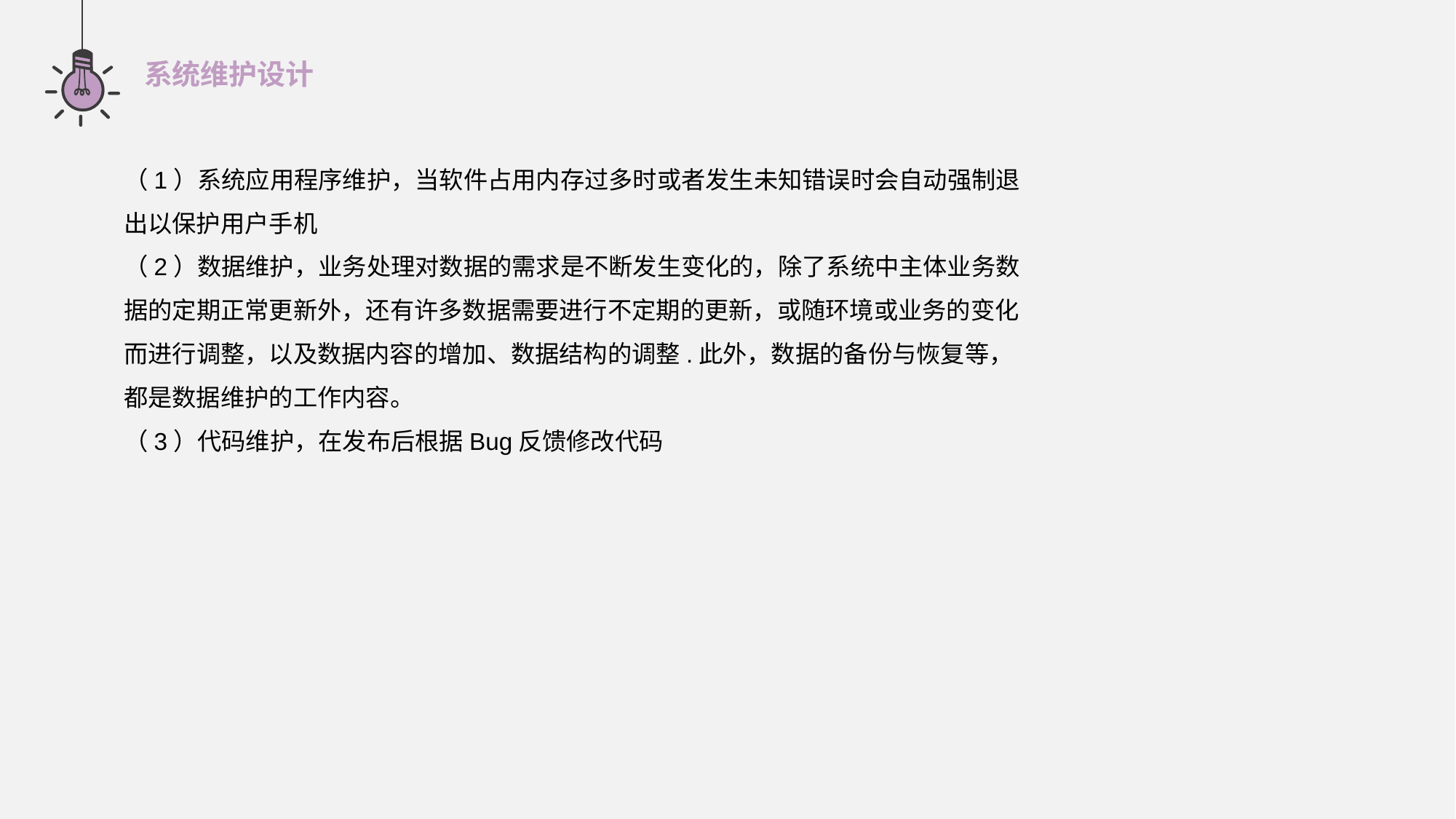

系统维护设计
（1）系统应用程序维护，当软件占用内存过多时或者发生未知错误时会自动强制退出以保护用户手机
（2）数据维护，业务处理对数据的需求是不断发生变化的，除了系统中主体业务数据的定期正常更新外，还有许多数据需要进行不定期的更新，或随环境或业务的变化而进行调整，以及数据内容的增加、数据结构的调整.此外，数据的备份与恢复等，都是数据维护的工作内容。
（3）代码维护，在发布后根据Bug反馈修改代码